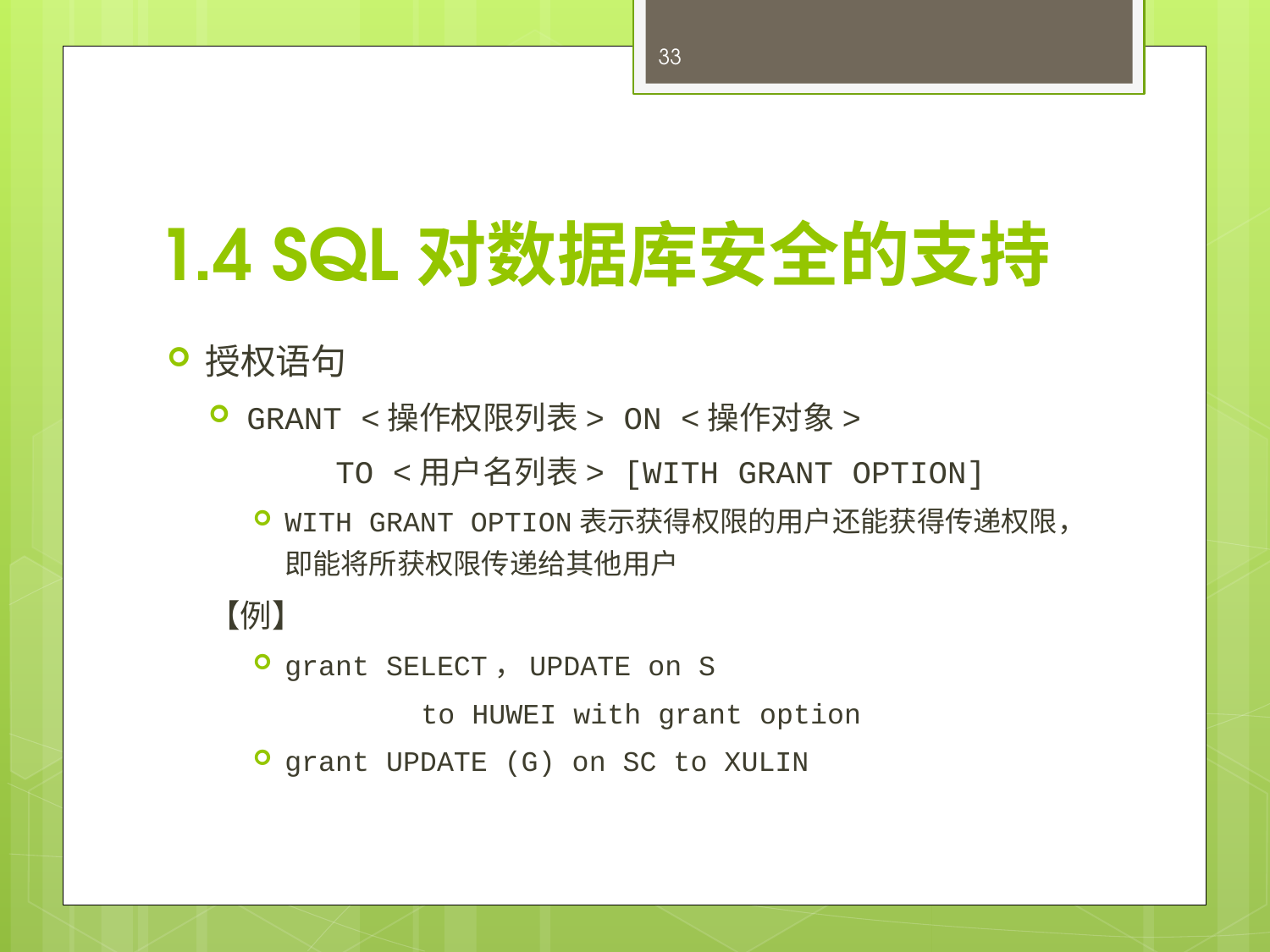

33
# 1.4 SQL对数据库安全的支持
授权语句
GRANT <操作权限列表> ON <操作对象>
	TO <用户名列表> [WITH GRANT OPTION]
WITH GRANT OPTION表示获得权限的用户还能获得传递权限，即能将所获权限传递给其他用户
【例】
grant SELECT，UPDATE on S
		to HUWEI with grant option
grant UPDATE (G) on SC to XULIN